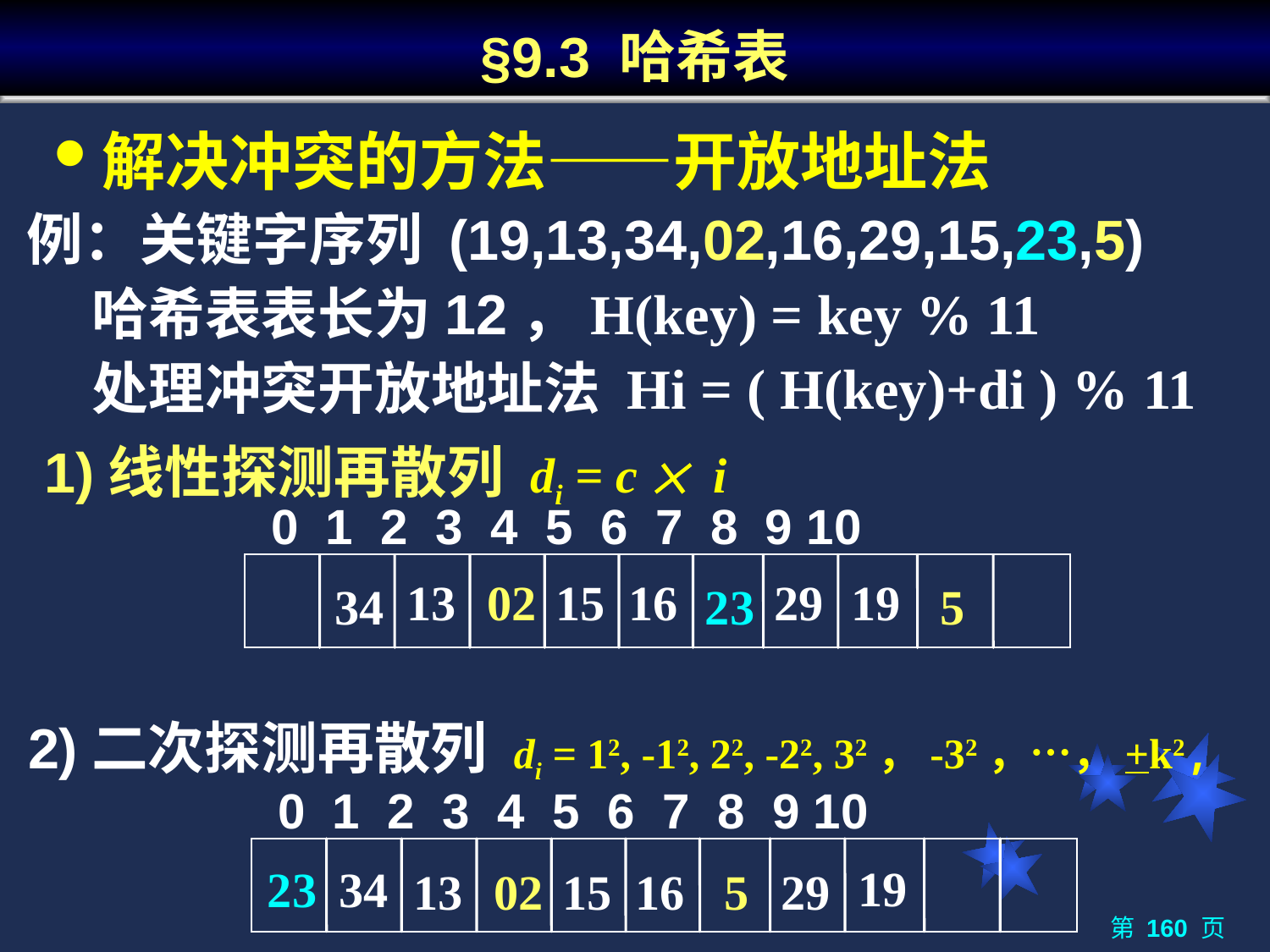

# §9.3 哈希表
解决冲突的方法——开放地址法
例：关键字序列 (19,13,34,02,16,29,15,23,5)
    哈希表表长为12，H(key) = key % 11
    处理冲突开放地址法 Hi = ( H(key)+di ) % 11
 1)线性探测再散列 di = c ×  i
 0  1  2  3  4  5  6  7  8  9 10

13
02
15
16
29
19
34
23
5
 2)二次探测再散列 di = 12, -12, 22, -22, 32，-32，…，+k2,
 0  1  2  3  4  5  6  7  8  9 10

19
23
34
5
13
02
15
16
29
第 160 页